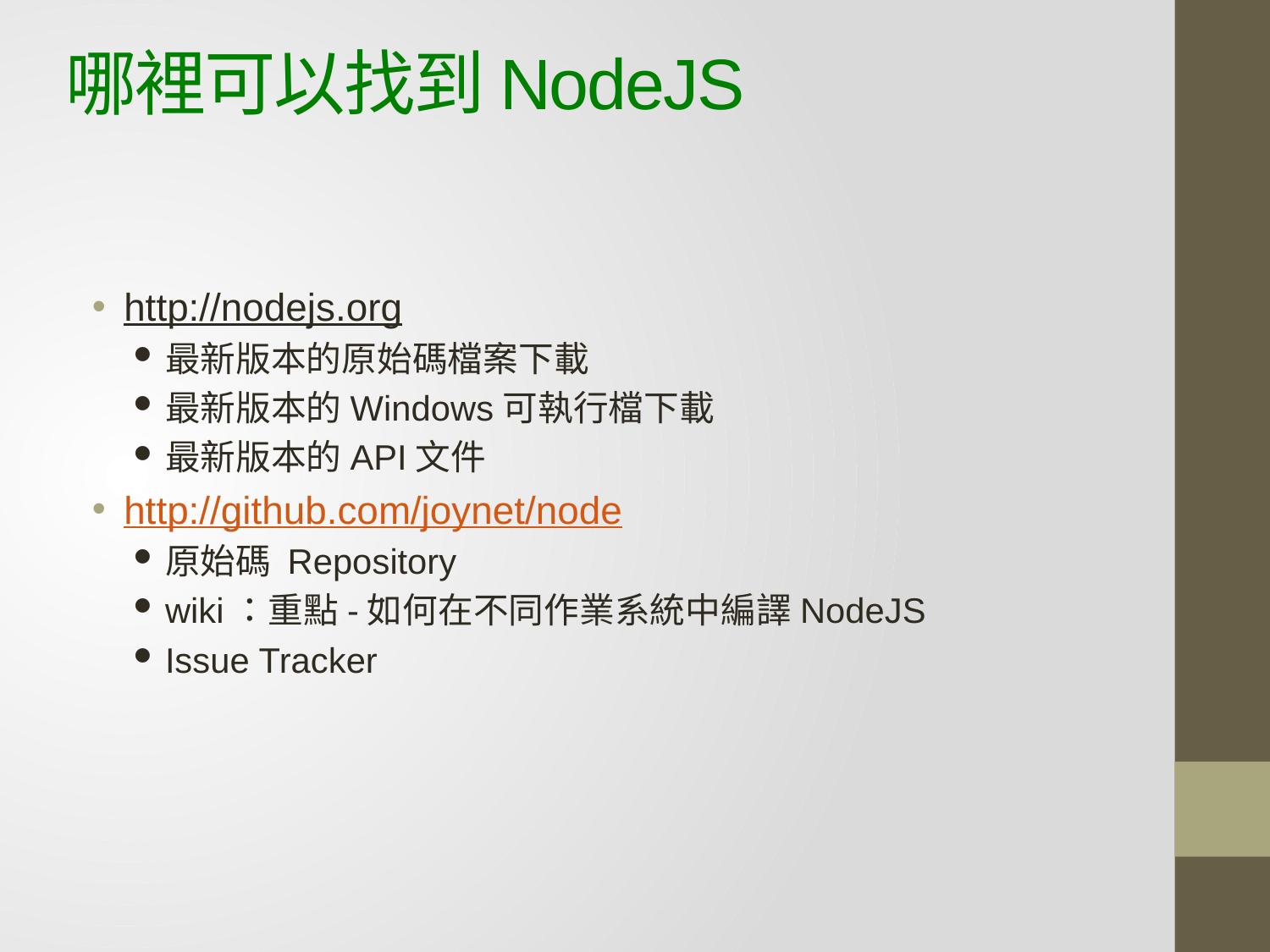

# 哪裡可以找到NodeJS

http://nodejs.org
最新版本的原始碼檔案下載
最新版本的Windows可執行檔下載
最新版本的API文件
http://github.com/joynet/node
原始碼 Repository
wiki：重點-如何在不同作業系統中編譯NodeJS
Issue Tracker